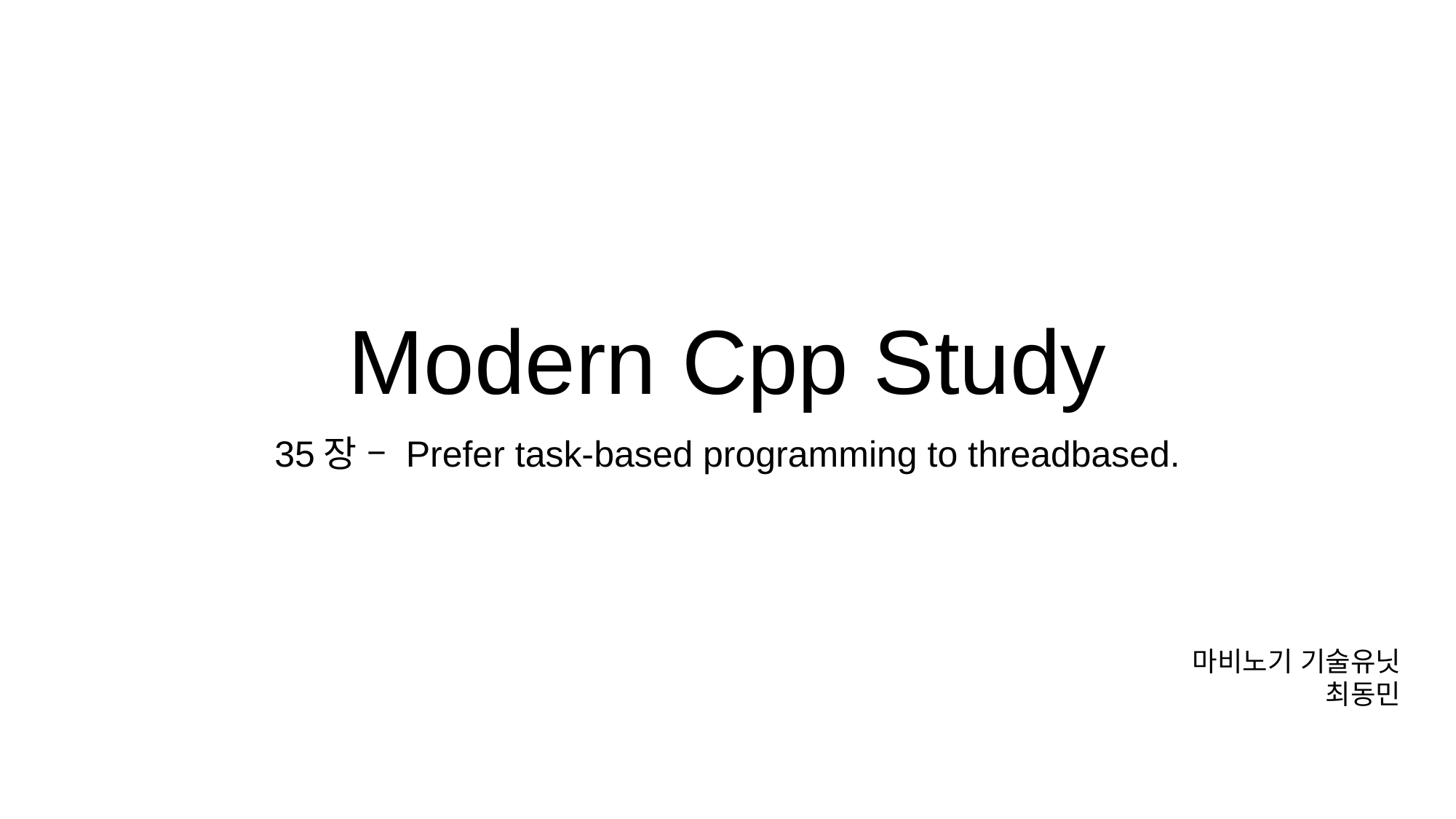

# Modern Cpp Study
35장 – Prefer task-based programming to threadbased.
마비노기 기술유닛
최동민